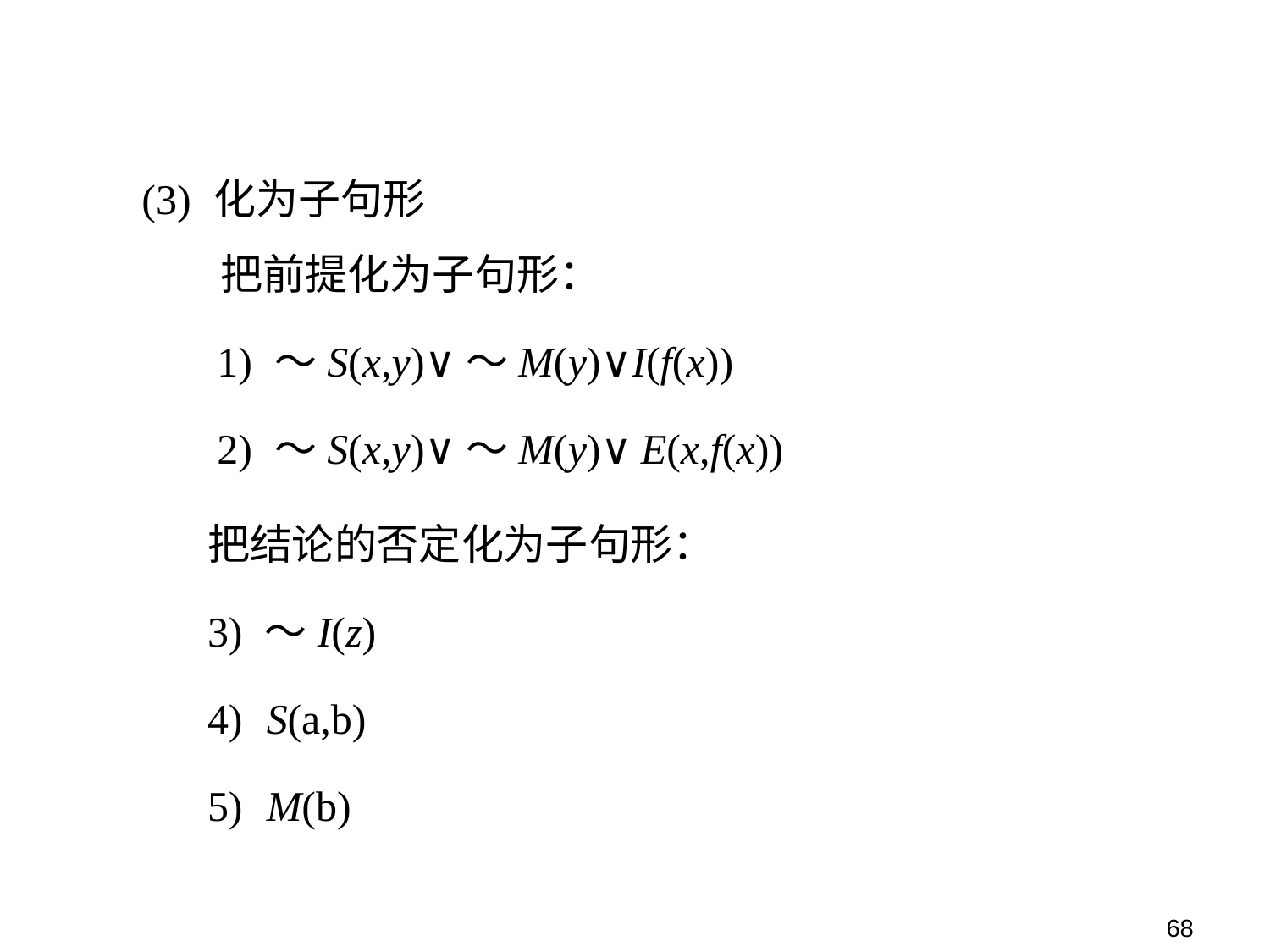

(3) 化为子句形
      把前提化为子句形：
      1) ～S(x,y)∨～M(y)∨I(f(x))
      2) ～S(x,y)∨～M(y)∨ E(x,f(x))
把结论的否定化为子句形：
3) ～I(z)
4)  S(a,b)
5)  M(b)
68